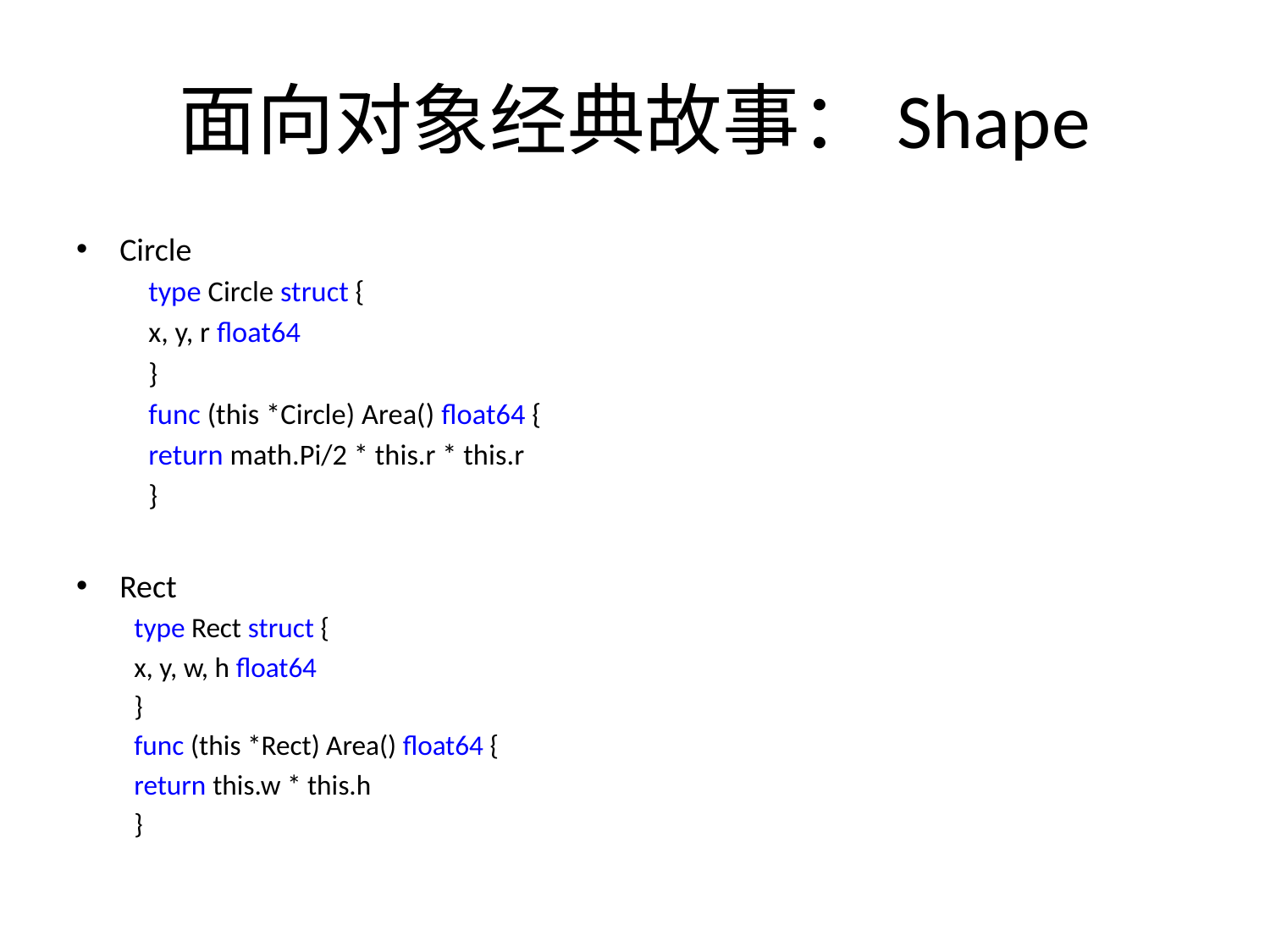

# 面向对象经典故事：Shape
Circle
	type Circle struct {
		x, y, r float64
	}
	func (this *Circle) Area() float64 {
		return math.Pi/2 * this.r * this.r
	}

Rect
type Rect struct {
	x, y, w, h float64
}
func (this *Rect) Area() float64 {
	return this.w * this.h
}